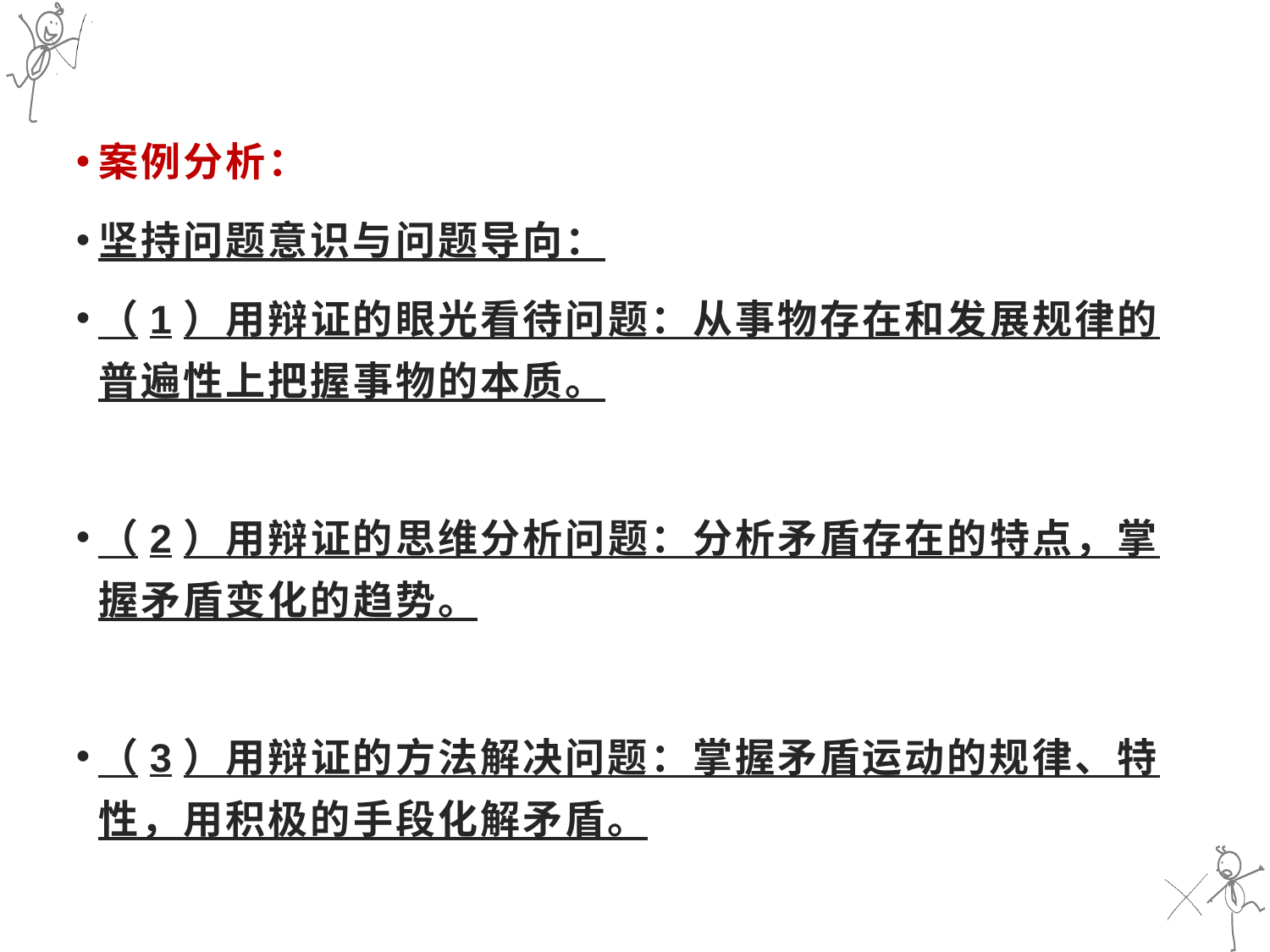

案例分析：
坚持问题意识与问题导向：
（1）用辩证的眼光看待问题：从事物存在和发展规律的普遍性上把握事物的本质。

（2）用辩证的思维分析问题：分析矛盾存在的特点，掌握矛盾变化的趋势。

（3）用辩证的方法解决问题：掌握矛盾运动的规律、特性，用积极的手段化解矛盾。